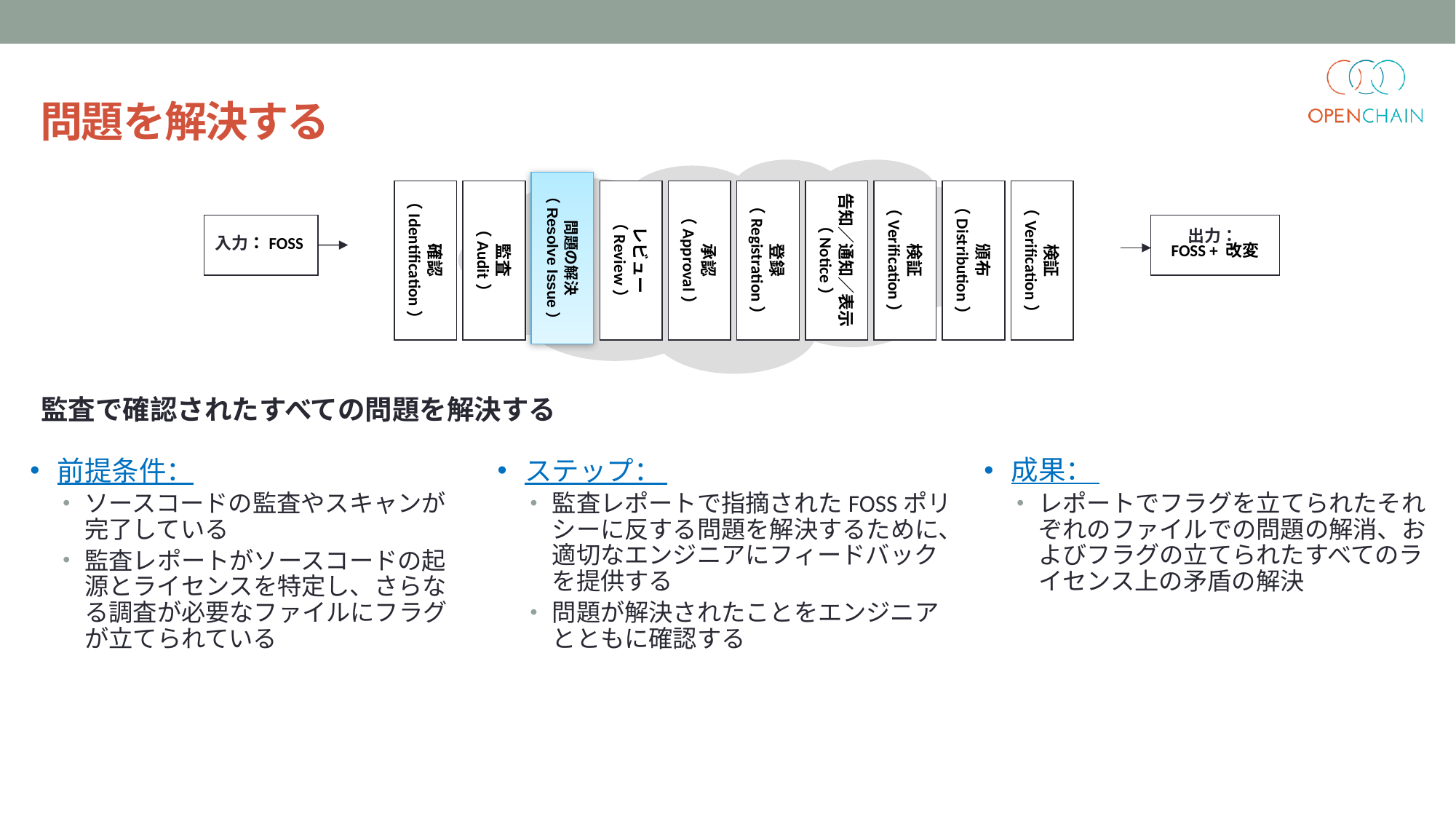

問題を解決する

問題の解決
（Resolve Issue）
出力：
FOSS + 改変
確認
（Identification）
監査
（Audit）
レビュー
（Review）
承認
（Approval）
登録
（Registration）
告知／通知／表示（Notice）
検証
（Verification）
頒布
（Distribution）
検証
（Verification）
入力：FOSS
監査で確認されたすべての問題を解決する
前提条件：
ソースコードの監査やスキャンが完了している
監査レポートがソースコードの起源とライセンスを特定し、さらなる調査が必要なファイルにフラグが立てられている

ステップ：
監査レポートで指摘されたFOSSポリシーに反する問題を解決するために、適切なエンジニアにフィードバックを提供する
問題が解決されたことをエンジニアとともに確認する

成果：
レポートでフラグを立てられたそれぞれのファイルでの問題の解消、およびフラグの立てられたすべてのライセンス上の矛盾の解決